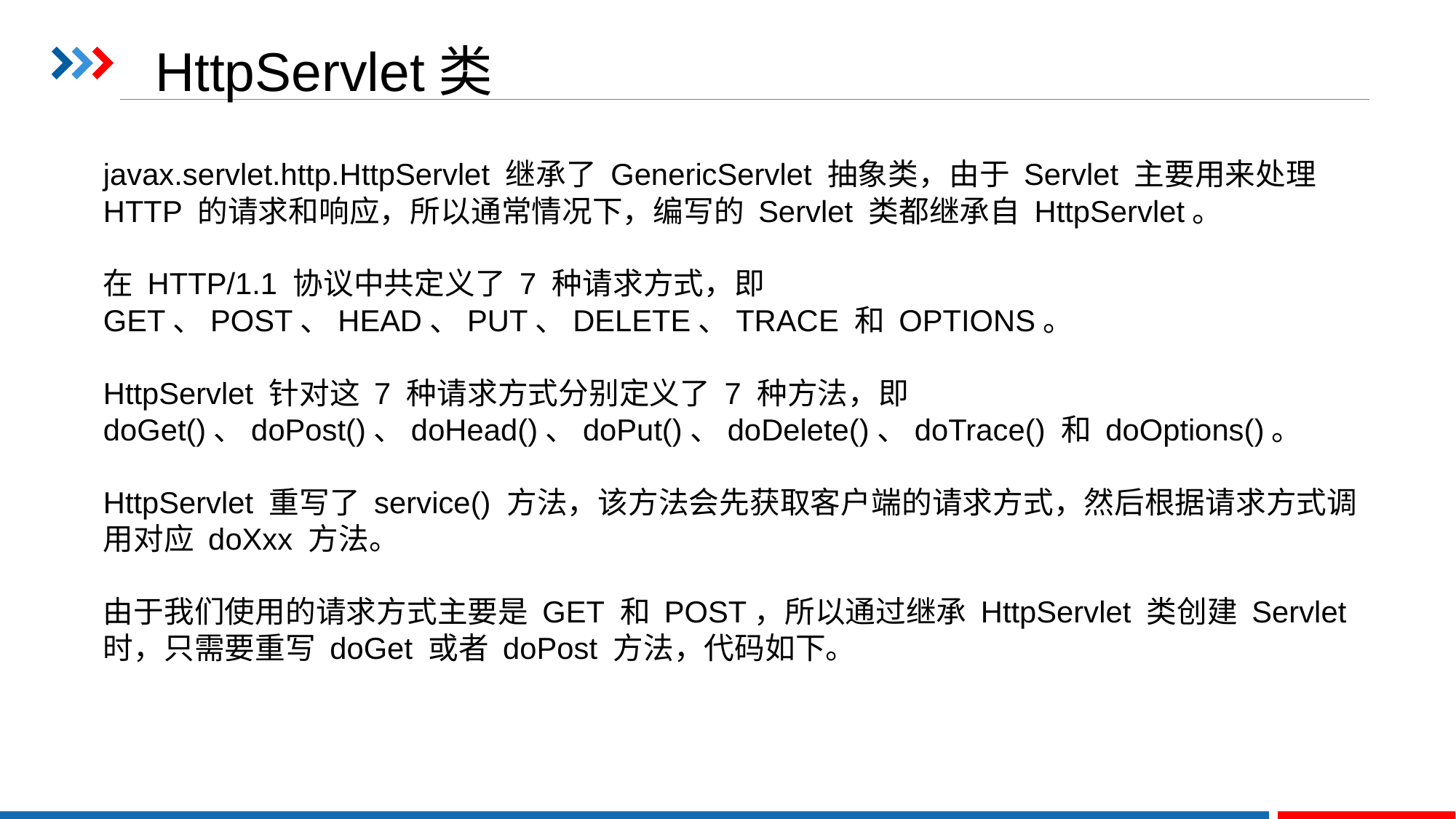

HttpServlet类
javax.servlet.http.HttpServlet 继承了 GenericServlet 抽象类，由于 Servlet 主要用来处理 HTTP 的请求和响应，所以通常情况下，编写的 Servlet 类都继承自 HttpServlet。

在 HTTP/1.1 协议中共定义了 7 种请求方式，即 GET、POST、HEAD、PUT、DELETE、TRACE 和 OPTIONS。

HttpServlet 针对这 7 种请求方式分别定义了 7 种方法，即 doGet()、doPost()、doHead()、doPut()、doDelete()、doTrace() 和 doOptions()。

HttpServlet 重写了 service() 方法，该方法会先获取客户端的请求方式，然后根据请求方式调用对应 doXxx 方法。

由于我们使用的请求方式主要是 GET 和 POST，所以通过继承 HttpServlet 类创建 Servlet 时，只需要重写 doGet 或者 doPost 方法，代码如下。